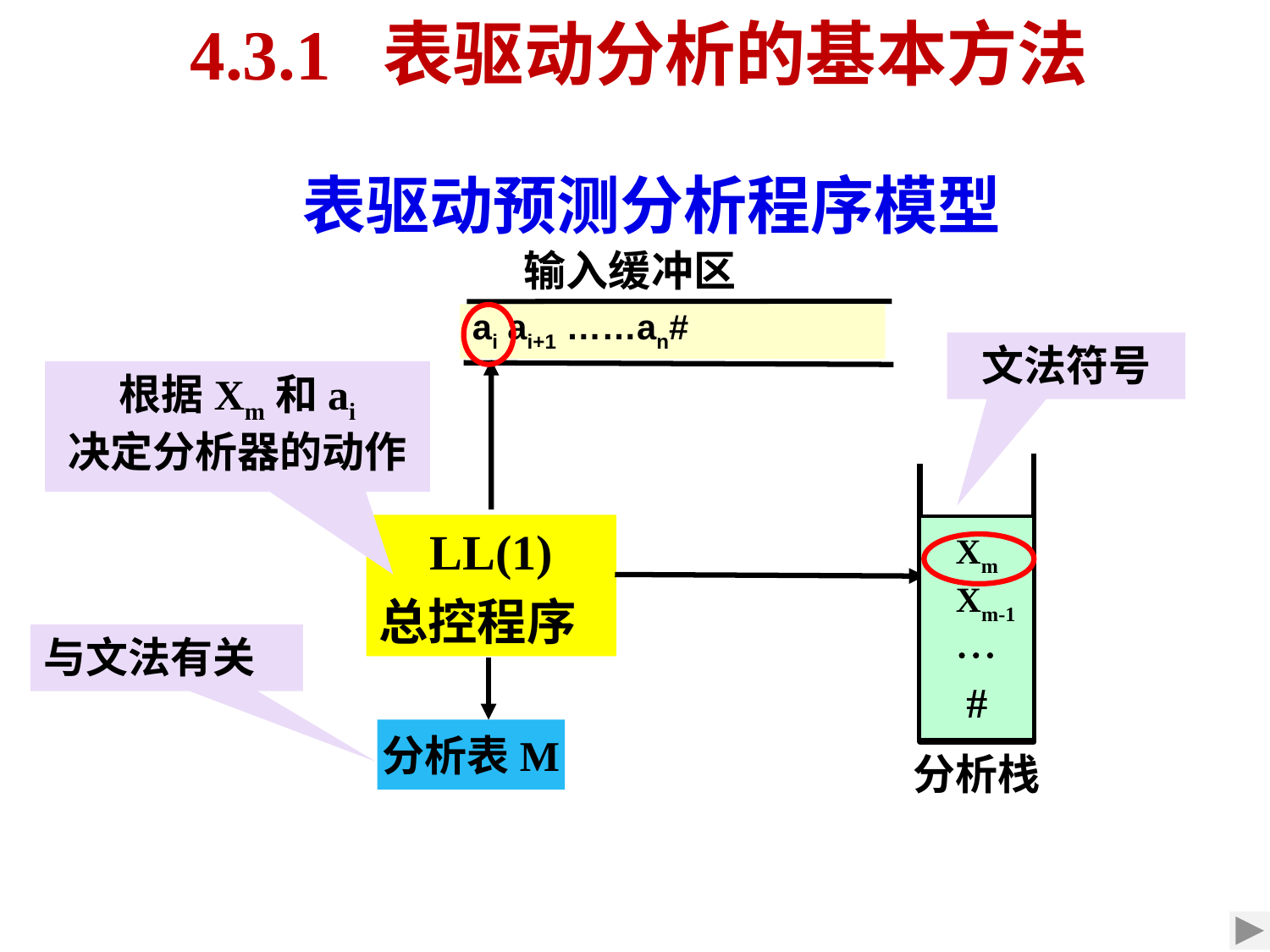

# 4.3.1  表驱动分析的基本方法
表驱动预测分析程序模型

输入缓冲区

ai ai+1 ……an#

文法符号

根据Xm和ai
决定分析器的动作

LL(1)
总控程序
Xm
  Xm-1
…
#

与文法有关

分析表M
分析栈
2020/10/28